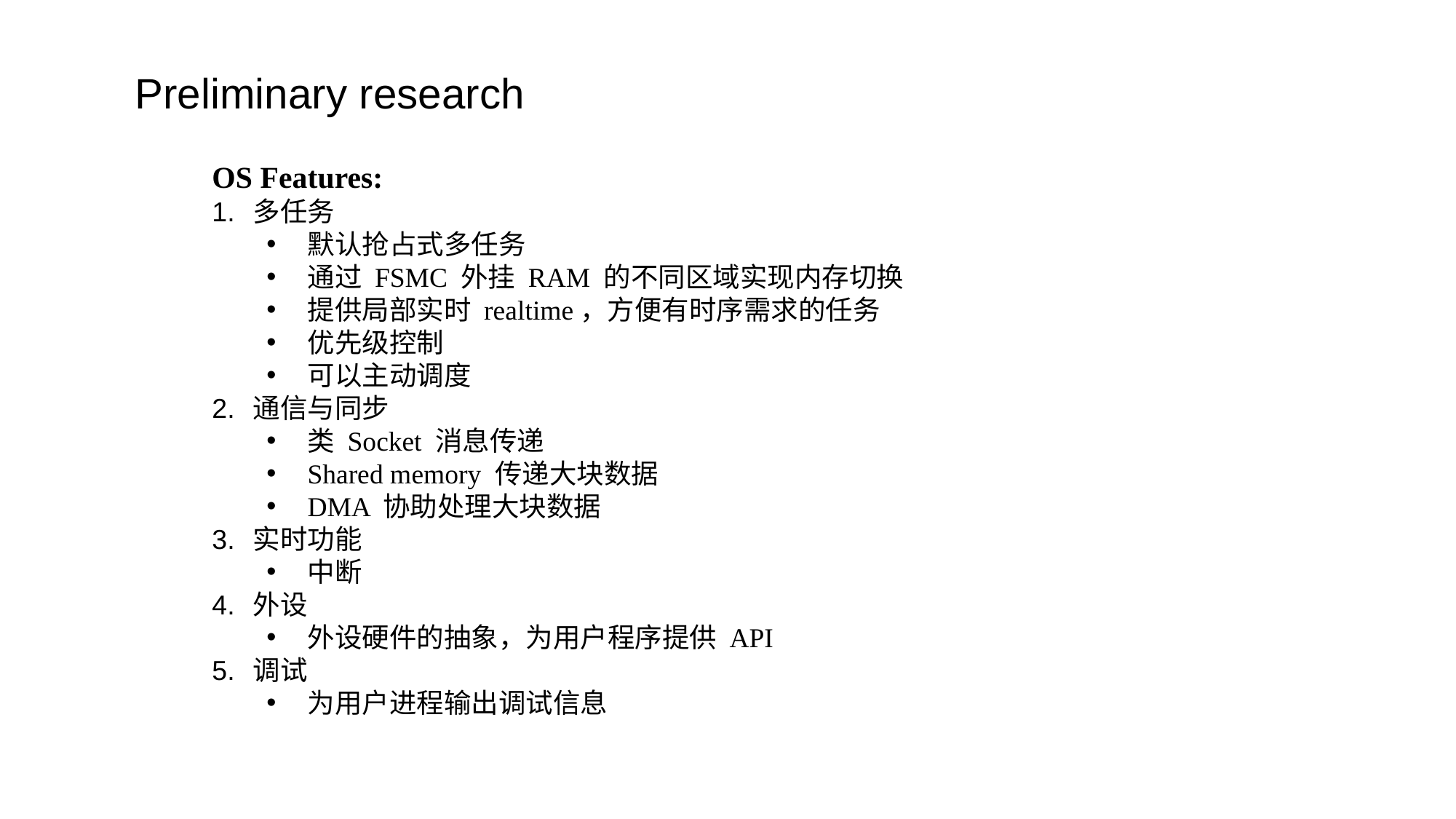

Preliminary research
OS Features:
多任务
默认抢占式多任务
通过 FSMC 外挂 RAM 的不同区域实现内存切换
提供局部实时 realtime，方便有时序需求的任务
优先级控制
可以主动调度
通信与同步
类 Socket 消息传递
Shared memory 传递大块数据
DMA 协助处理大块数据
实时功能
中断
外设
外设硬件的抽象，为用户程序提供 API
调试
为用户进程输出调试信息